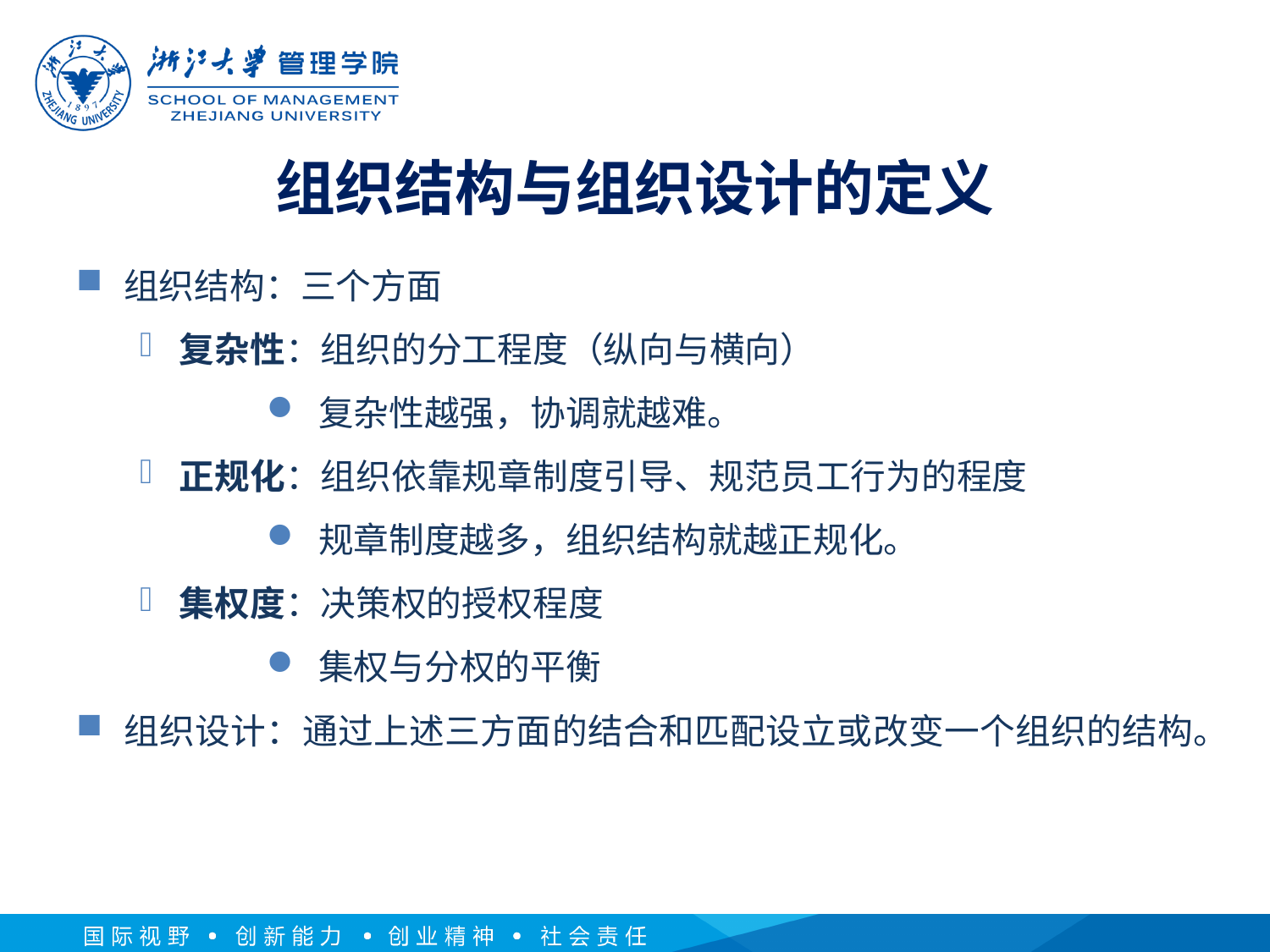

# 组织结构与组织设计的定义
组织结构：三个方面
复杂性：组织的分工程度（纵向与横向）
 复杂性越强，协调就越难。
正规化：组织依靠规章制度引导、规范员工行为的程度
 规章制度越多，组织结构就越正规化。
集权度：决策权的授权程度
 集权与分权的平衡
组织设计：通过上述三方面的结合和匹配设立或改变一个组织的结构。